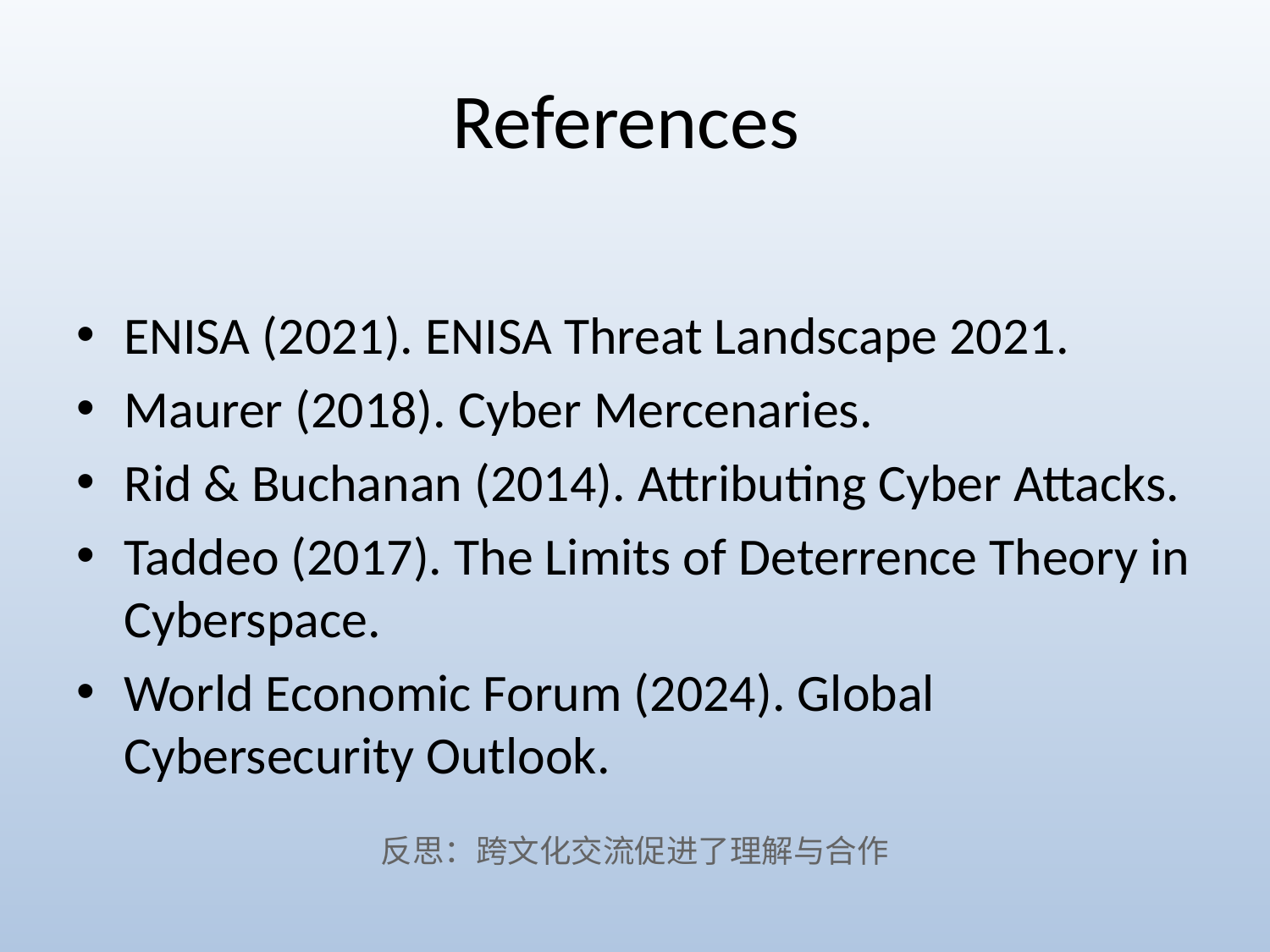

# References

ENISA (2021). ENISA Threat Landscape 2021.
Maurer (2018). Cyber Mercenaries.
Rid & Buchanan (2014). Attributing Cyber Attacks.
Taddeo (2017). The Limits of Deterrence Theory in Cyberspace.
World Economic Forum (2024). Global Cybersecurity Outlook.
反思：跨文化交流促进了理解与合作